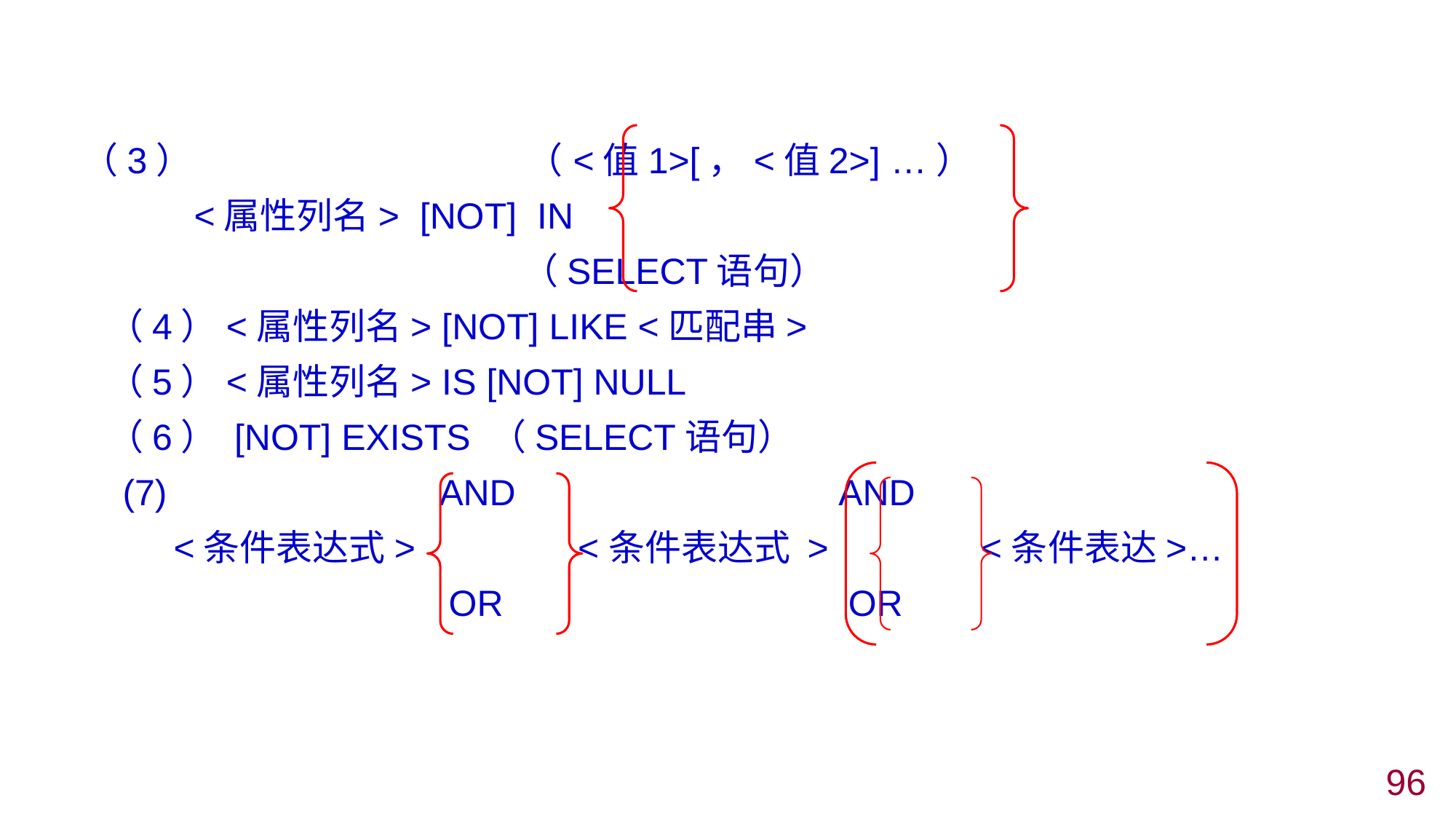

#

（3）                                         （<值1>[，<值2>] …）
           <属性列名>  [NOT]  IN
                          	                          （SELECT语句）
  （4）<属性列名> [NOT] LIKE <匹配串>
  （5）<属性列名> IS [NOT] NULL
  （6） [NOT] EXISTS （SELECT语句）
    (7)                           AND                                AND
         <条件表达式>                <条件表达式 >               <条件表达>…
                                    OR                                  OR

96